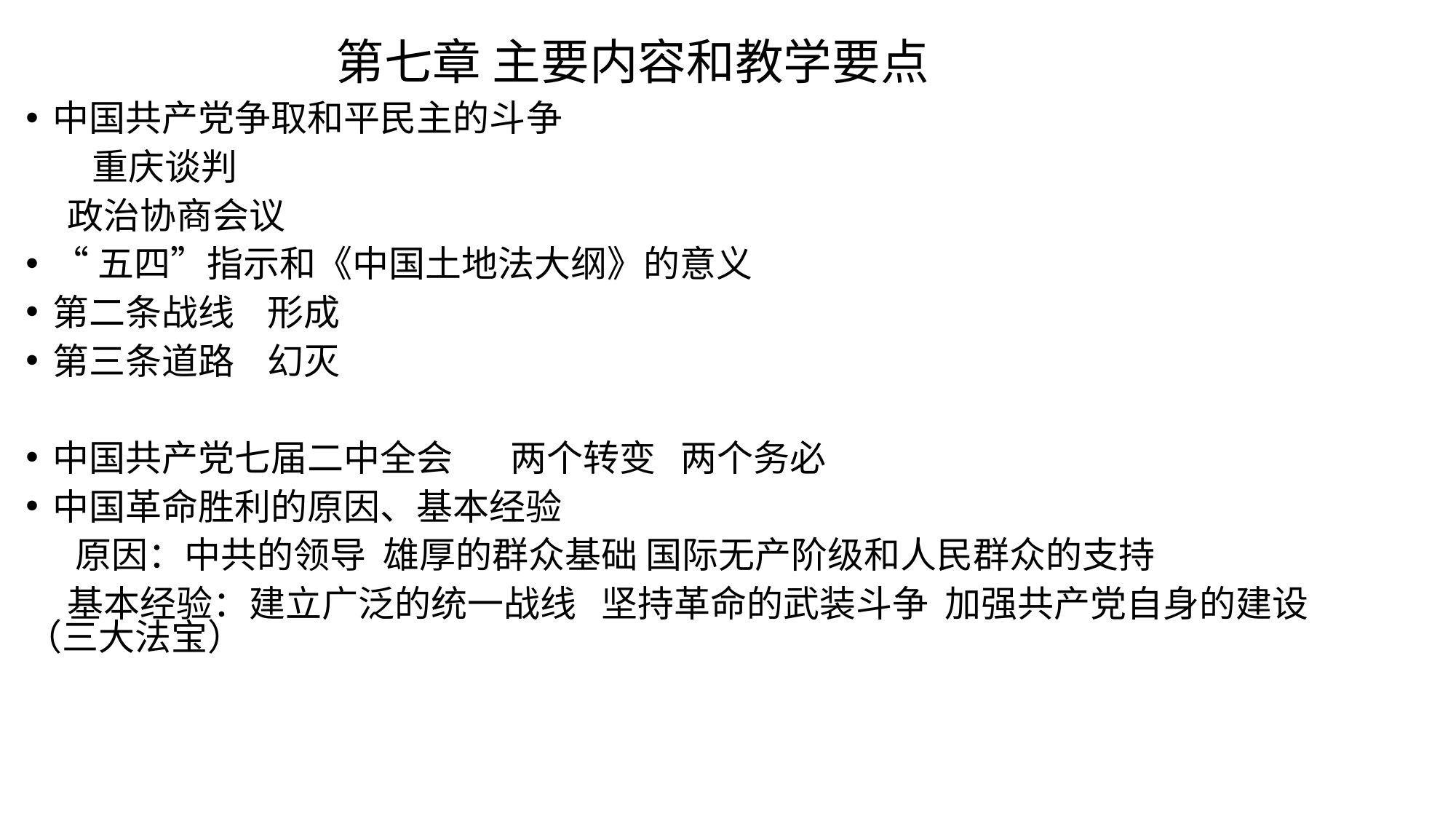

# 第七章 主要内容和教学要点
中国共产党争取和平民主的斗争
       重庆谈判
    政治协商会议
“五四”指示和《中国土地法大纲》的意义
第二条战线    形成
第三条道路    幻灭

中国共产党七届二中全会       两个转变   两个务必
中国革命胜利的原因、基本经验
     原因：中共的领导  雄厚的群众基础 国际无产阶级和人民群众的支持
    基本经验：建立广泛的统一战线   坚持革命的武装斗争  加强共产党自身的建设（三大法宝）